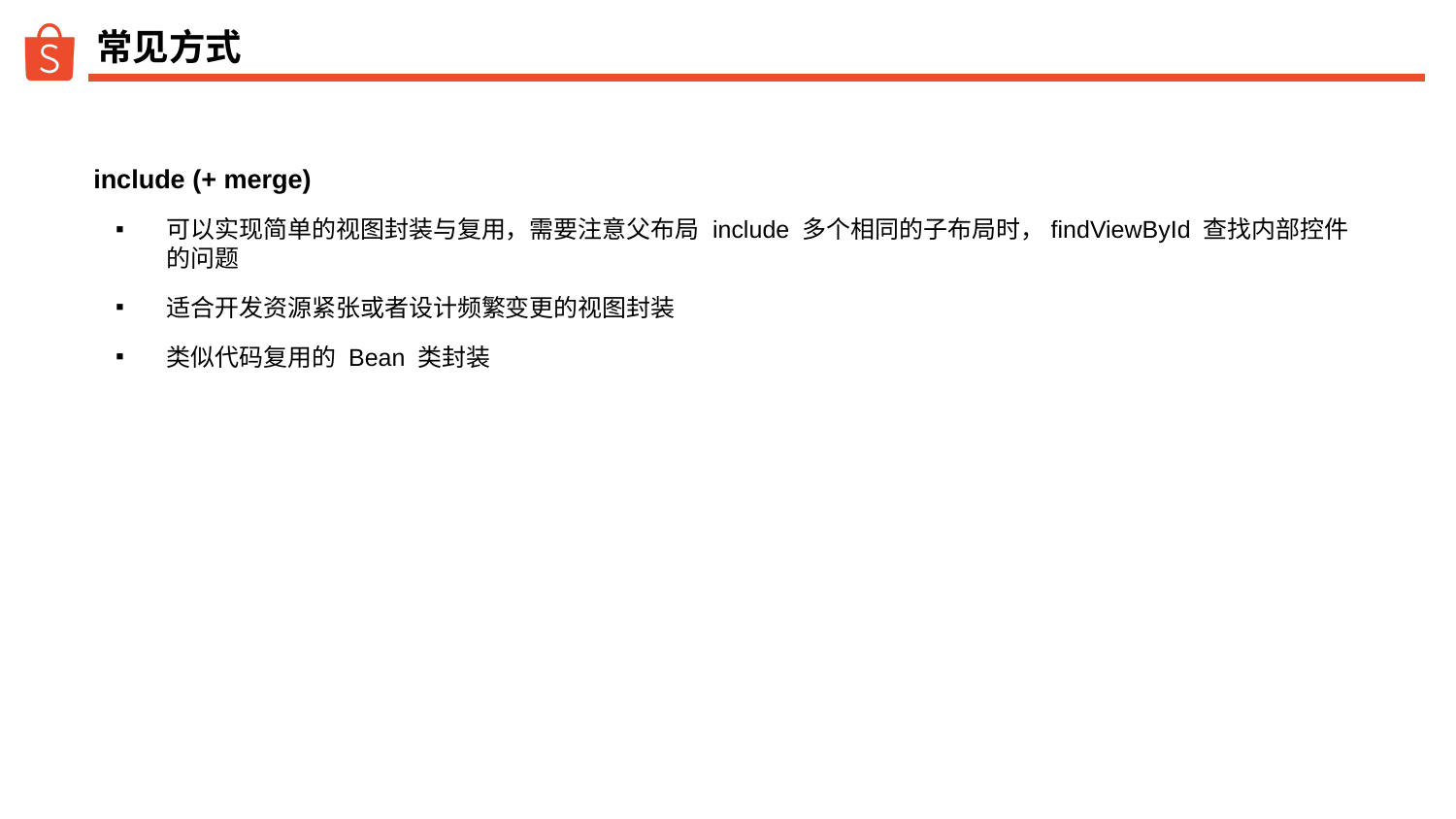

# 常见方式
include (+ merge)
可以实现简单的视图封装与复用，需要注意父布局 include 多个相同的子布局时，findViewById 查找内部控件的问题
适合开发资源紧张或者设计频繁变更的视图封装
类似代码复用的 Bean 类封装